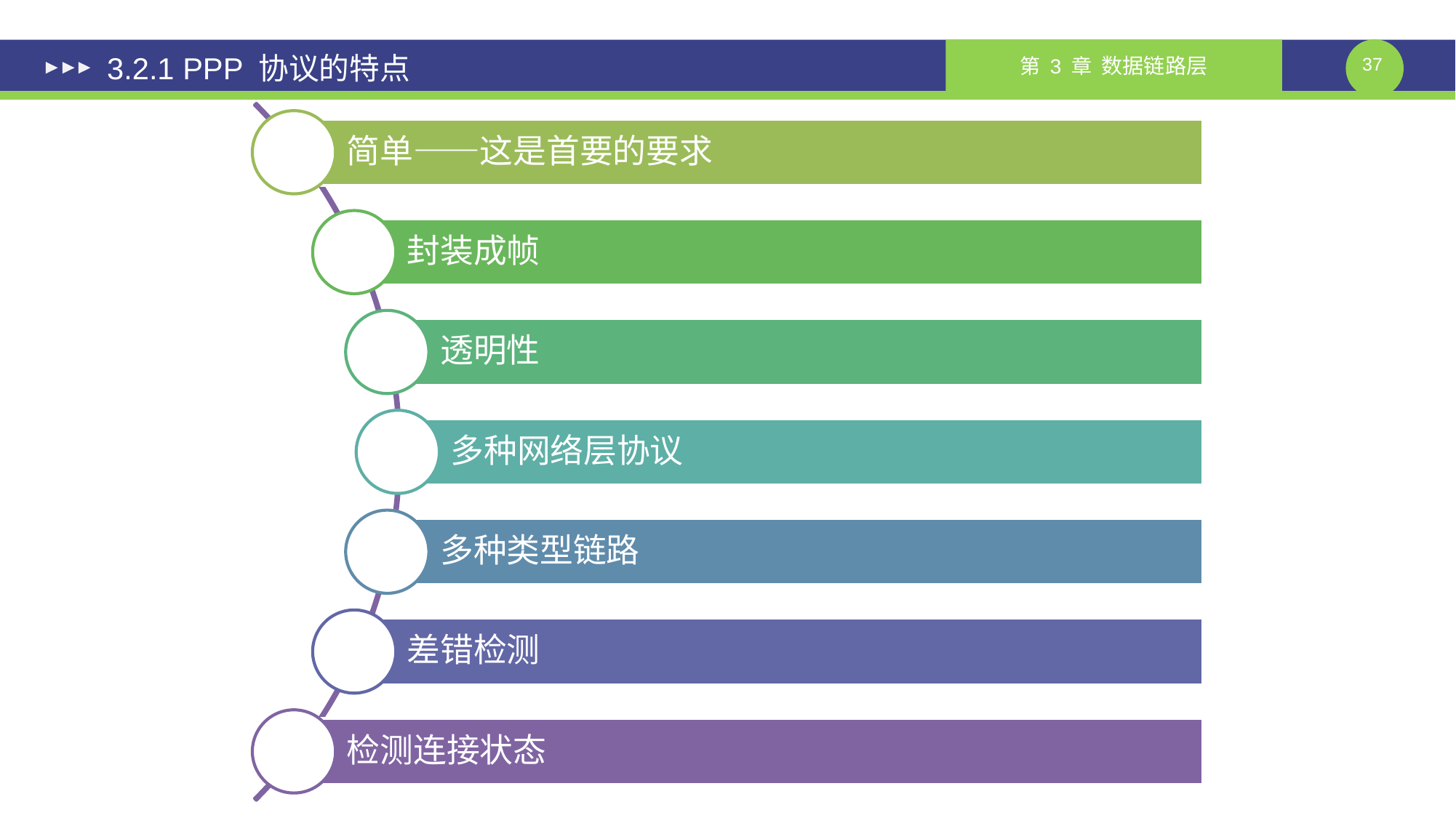

# 3.2.1 PPP 协议的特点
简单——这是首要的要求
封装成帧
透明性
多种网络层协议
多种类型链路
差错检测
检测连接状态
课件制作人：谢钧 谢希仁